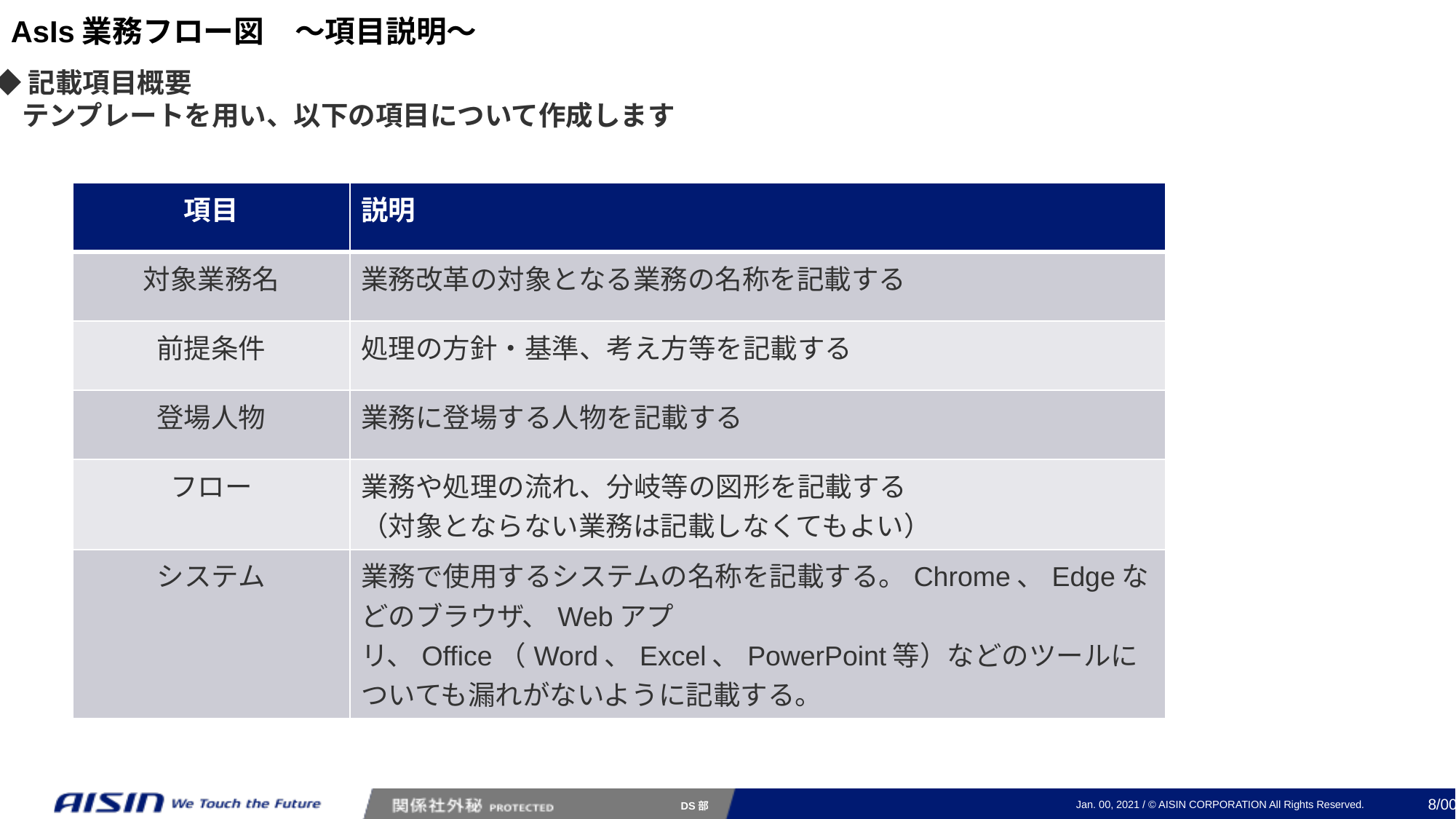

AsIs業務フロー図　～項目説明～
◆記載項目概要
　テンプレートを用い、以下の項目について作成します
| 項目 | 説明 |
| --- | --- |
| 対象業務名 | 業務改革の対象となる業務の名称を記載する |
| 前提条件 | 処理の方針・基準、考え方等を記載する |
| 登場人物 | 業務に登場する人物を記載する |
| フロー | 業務や処理の流れ、分岐等の図形を記載する （対象とならない業務は記載しなくてもよい） |
| システム | 業務で使用するシステムの名称を記載する。Chrome、Edgeなどのブラウザ、Webアプリ、Office（Word、Excel、PowerPoint等）などのツールについても漏れがないように記載する。 |